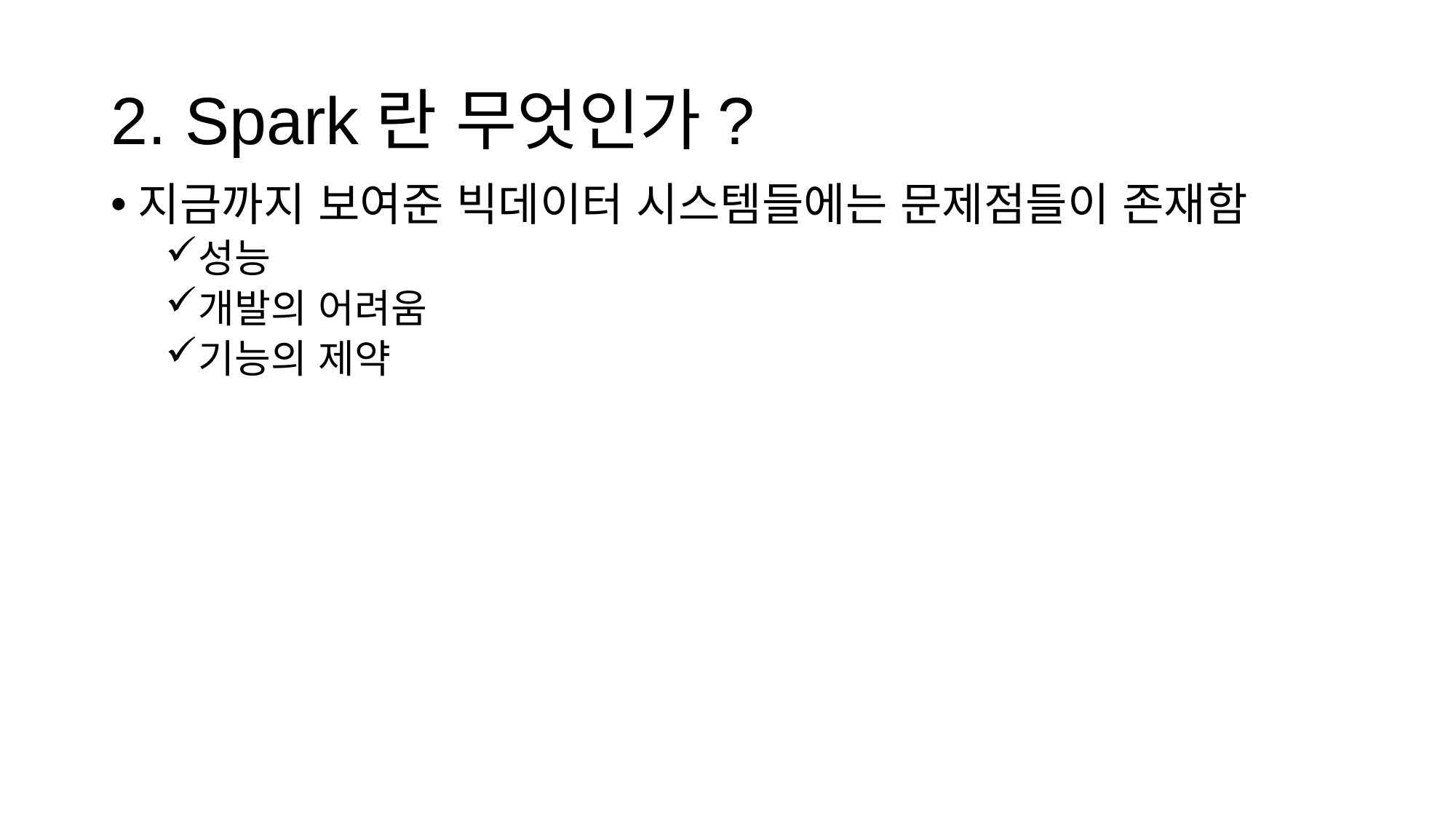

# 2. Spark란 무엇인가?
지금까지 보여준 빅데이터 시스템들에는 문제점들이 존재함
성능
개발의 어려움
기능의 제약